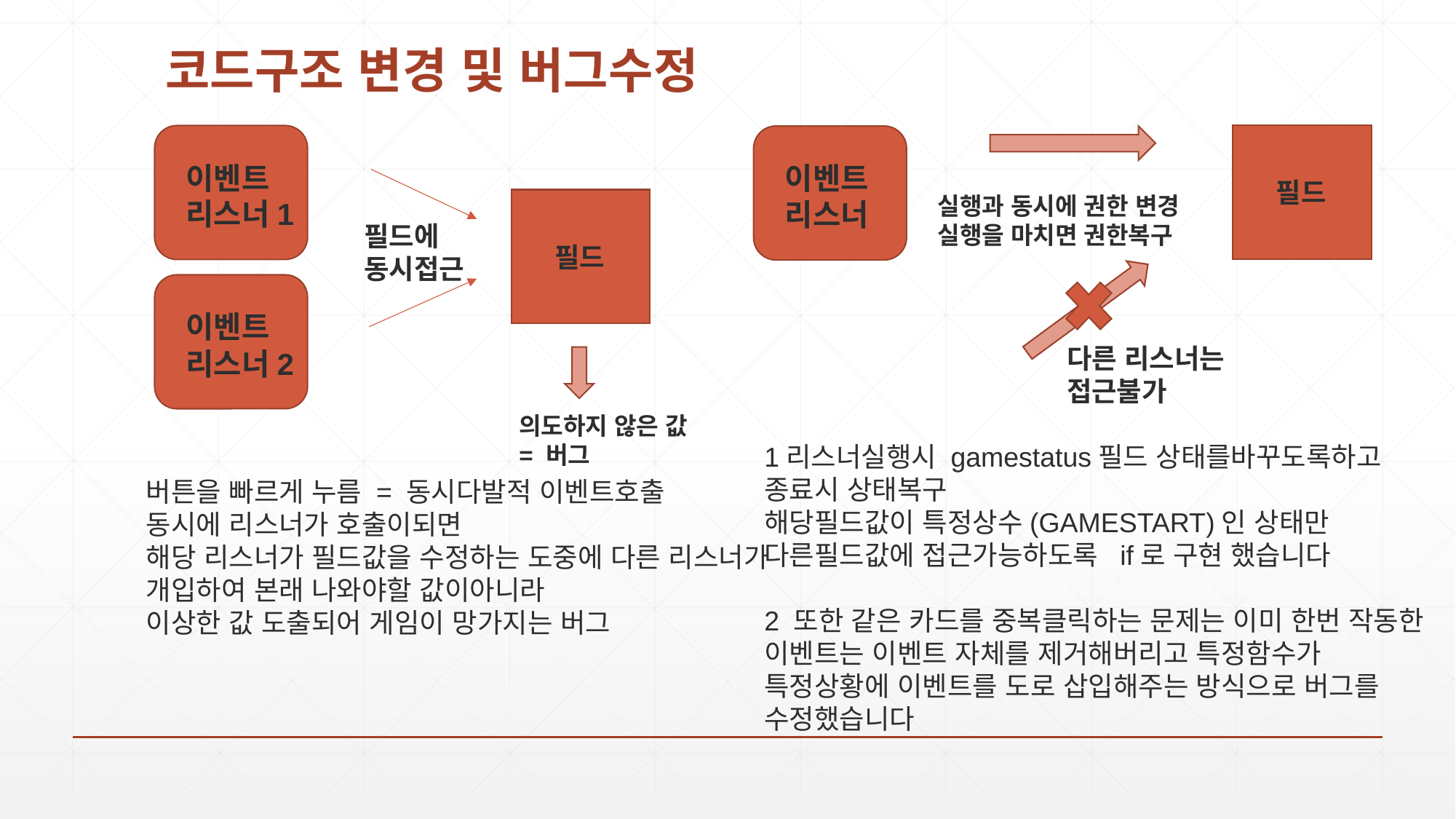

# 코드구조 변경 및 버그수정

이벤트
리스너1

필드
필드에 동시접근

이벤트
리스너2

의도하지 않은 값
= 버그
버튼을 빠르게 누름 = 동시다발적 이벤트호출
동시에 리스너가 호출이되면
해당 리스너가 필드값을 수정하는 도중에 다른 리스너가 개입하여 본래 나와야할 값이아니라
이상한 값 도출되어 게임이 망가지는 버그

필드

이벤트
리스너

실행과 동시에 권한 변경
실행을 마치면 권한복구

다른 리스너는
접근불가
1리스너실행시 gamestatus필드 상태를바꾸도록하고
종료시 상태복구
해당필드값이 특정상수(GAMESTART)인 상태만
다른필드값에 접근가능하도록  if로 구현 했습니다

2 또한 같은 카드를 중복클릭하는 문제는 이미 한번 작동한 이벤트는 이벤트 자체를 제거해버리고 특정함수가 특정상황에 이벤트를 도로 삽입해주는 방식으로 버그를 수정했습니다